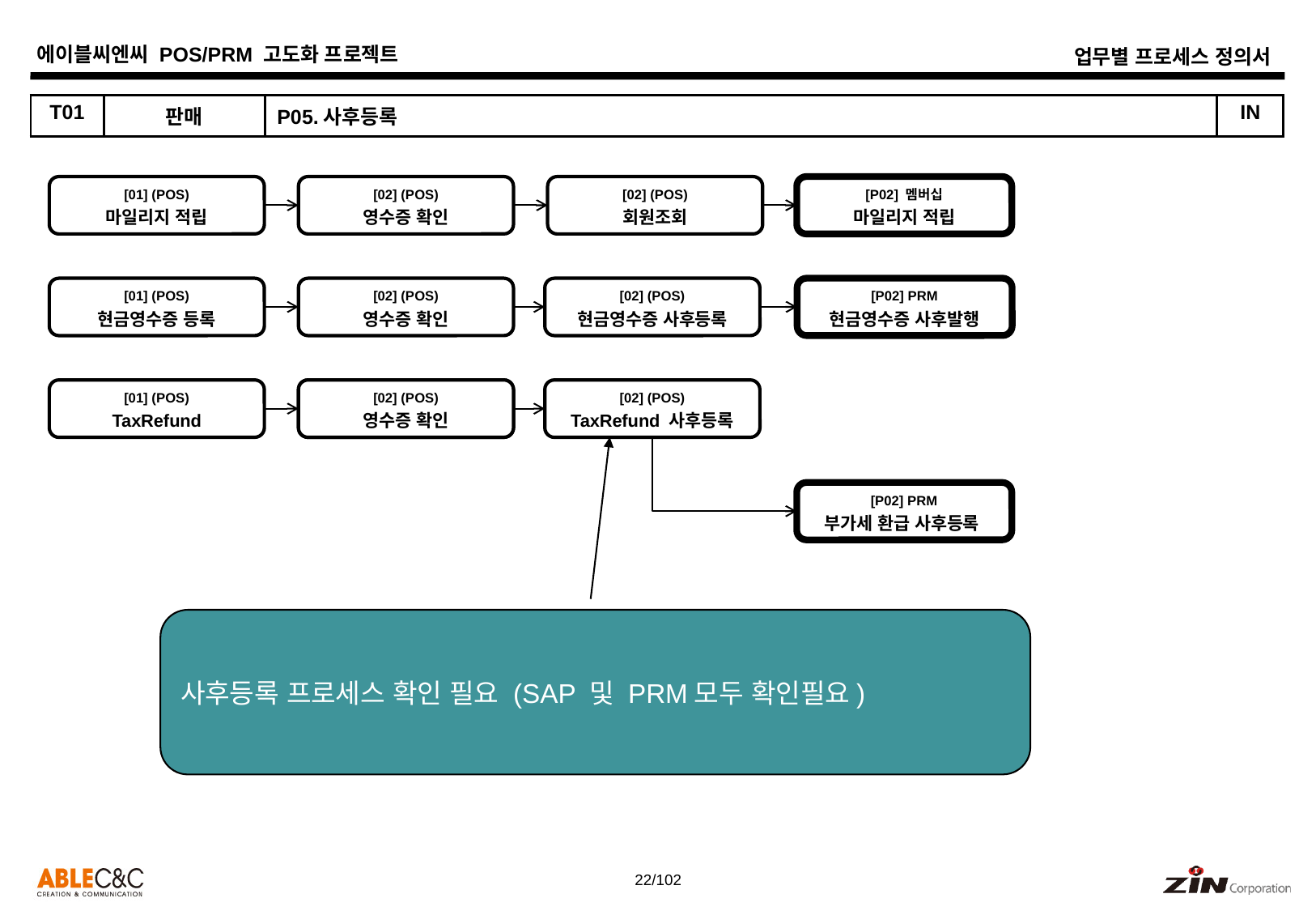

| T01 | 판매 | P05.사후등록 | IN |
| --- | --- | --- | --- |
[01] (POS)
마일리지 적립
[02] (POS)
영수증 확인
[02] (POS)
회원조회
[P02] 멤버십
마일리지 적립
[P02] PRM
현금영수증 사후발행
[01] (POS)
현금영수증 등록
[02] (POS)
영수증 확인
[02] (POS)
현금영수증 사후등록
[01] (POS)
TaxRefund
[02] (POS)
TaxRefund 사후등록
[02] (POS)
영수증 확인
[02] (POS)
TaxRefund 사후등록
[P02] PRM
부가세 환급 사후등록
사후등록 프로세스 확인 필요 (SAP 및 PRM모두 확인필요)